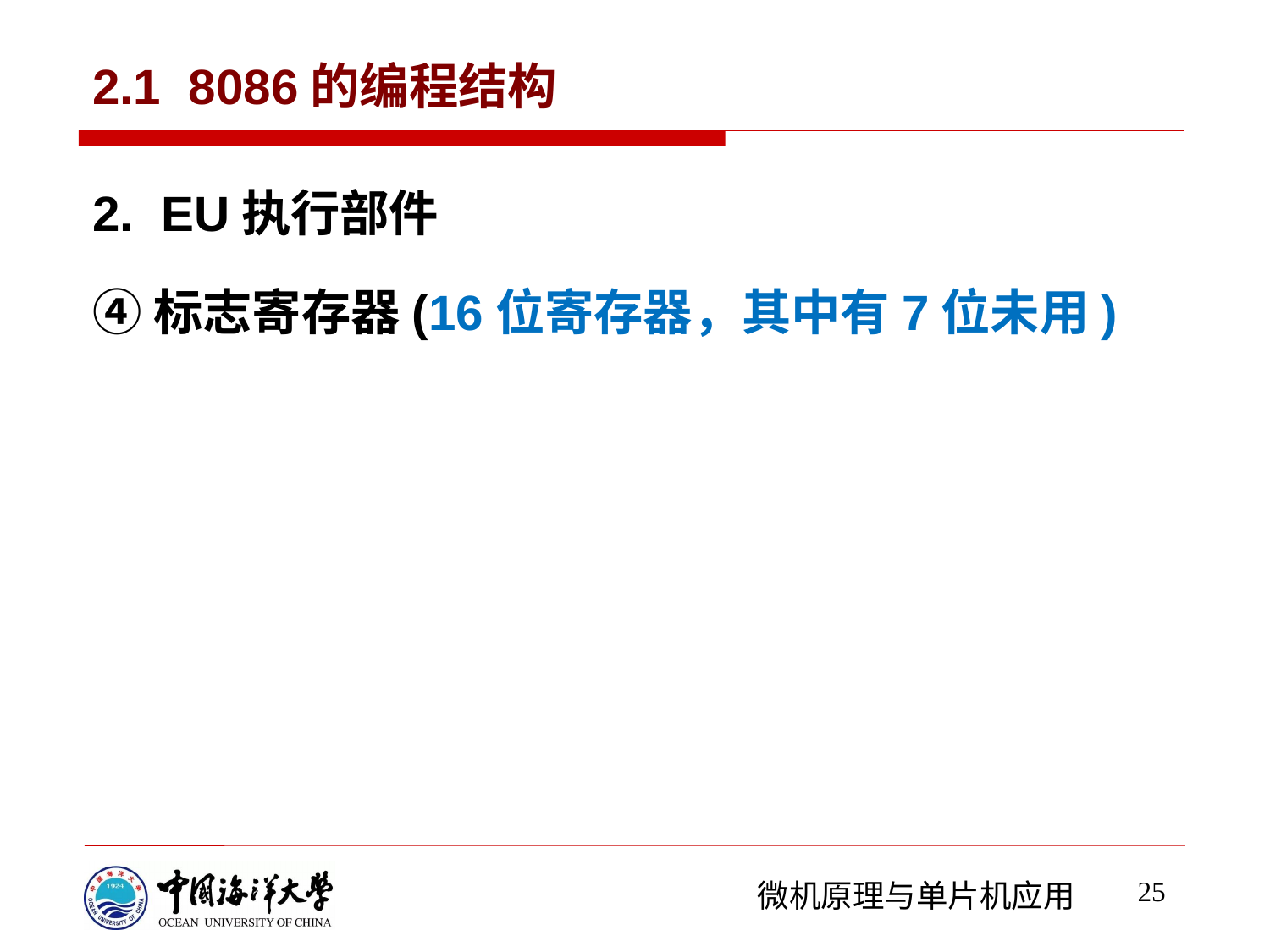

# 2.1  8086的编程结构
2.  EU执行部件
④标志寄存器(16位寄存器，其中有7位未用)
25